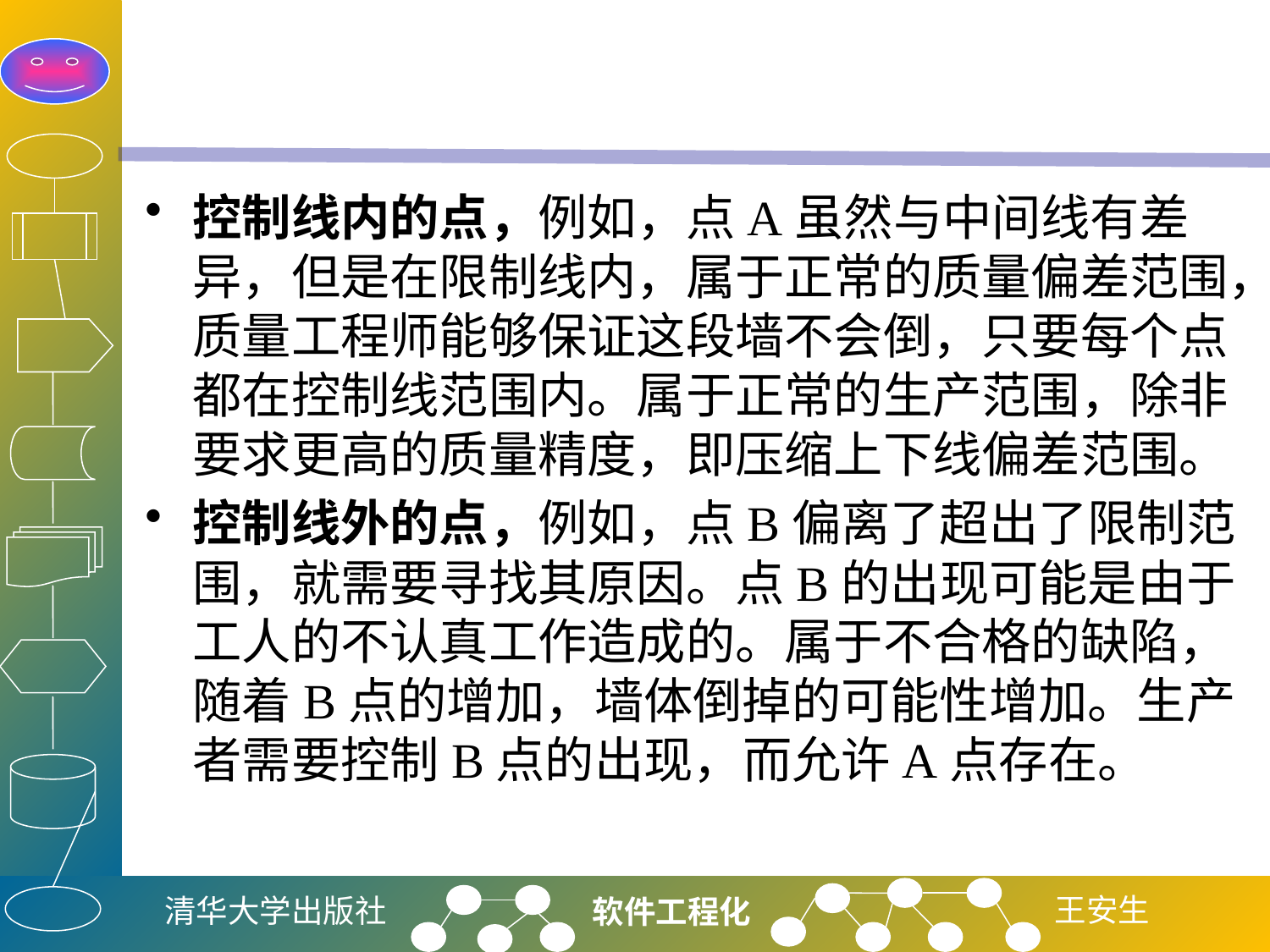

#
控制线内的点，例如，点A虽然与中间线有差异，但是在限制线内，属于正常的质量偏差范围，质量工程师能够保证这段墙不会倒，只要每个点都在控制线范围内。属于正常的生产范围，除非要求更高的质量精度，即压缩上下线偏差范围。
控制线外的点，例如，点B偏离了超出了限制范围，就需要寻找其原因。点B的出现可能是由于工人的不认真工作造成的。属于不合格的缺陷，随着B点的增加，墙体倒掉的可能性增加。生产者需要控制B点的出现，而允许A点存在。